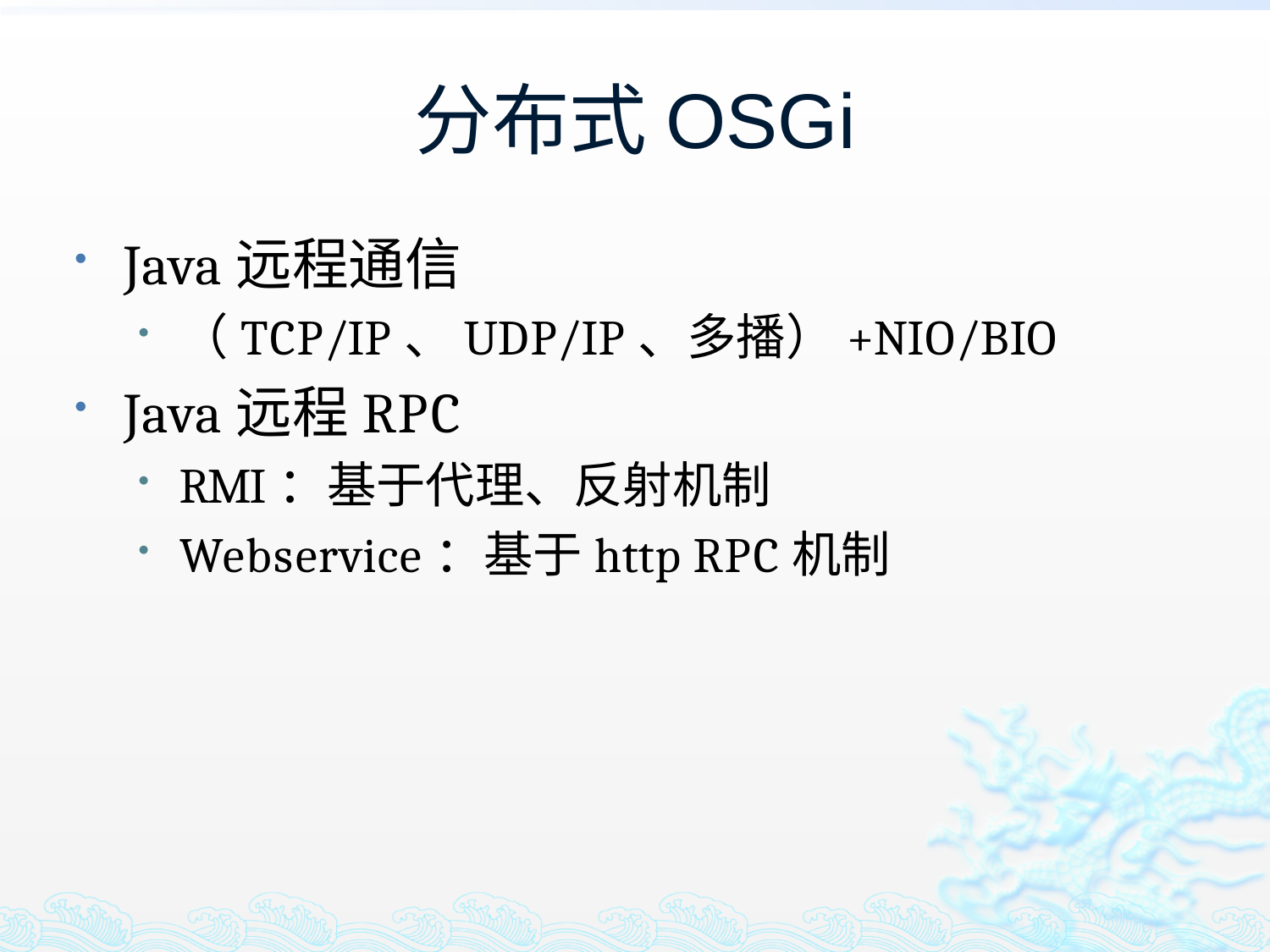

# 分布式OSGi
Java远程通信
（TCP/IP、UDP/IP、多播）+NIO/BIO
Java远程RPC
RMI：基于代理、反射机制
Webservice：基于http RPC机制